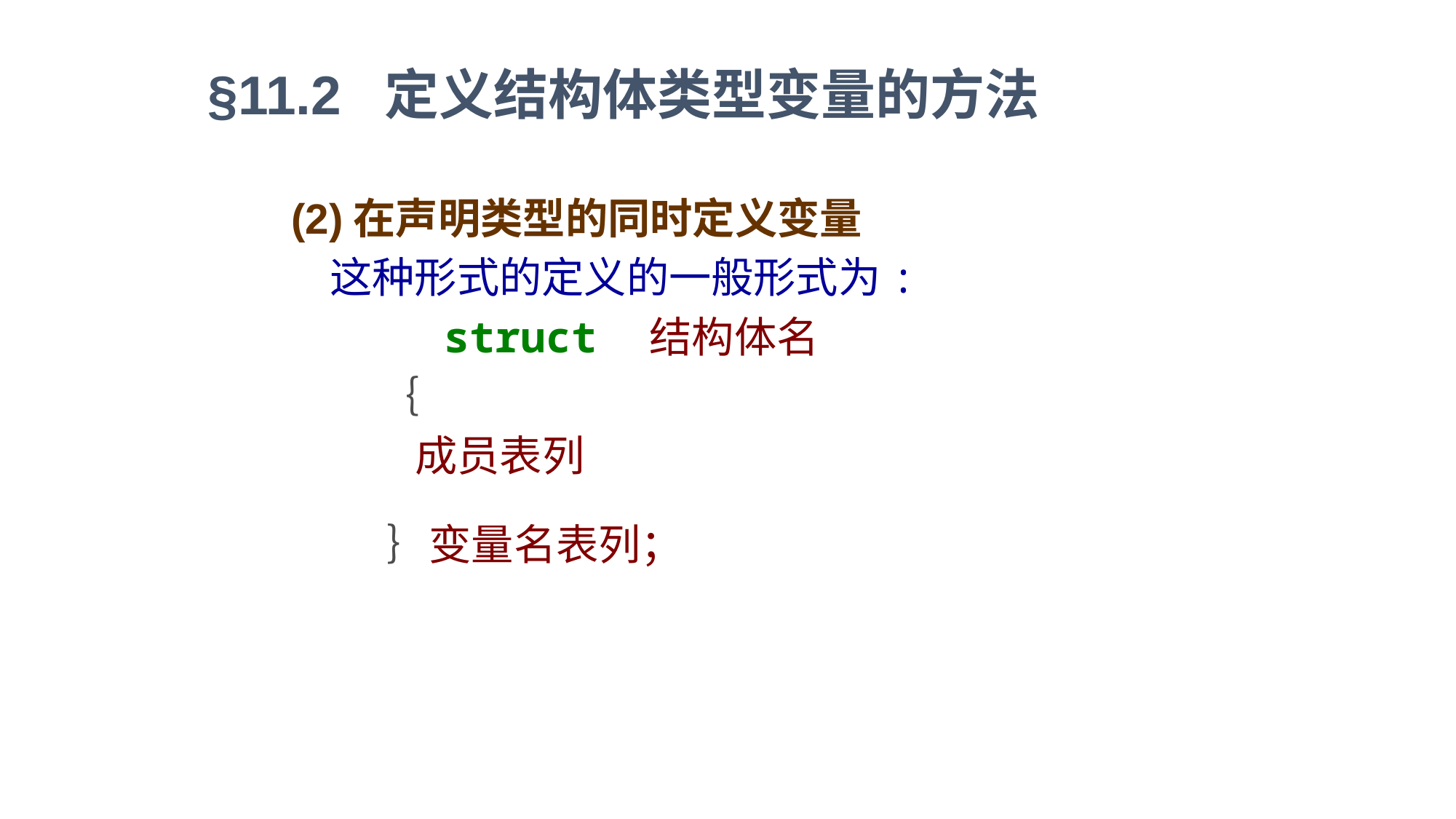

§11.2  定义结构体类型变量的方法
(2)在声明类型的同时定义变量
   这种形式的定义的一般形式为:
      struct　结构体名
        ｛
            成员表列
         ｝变量名表列；